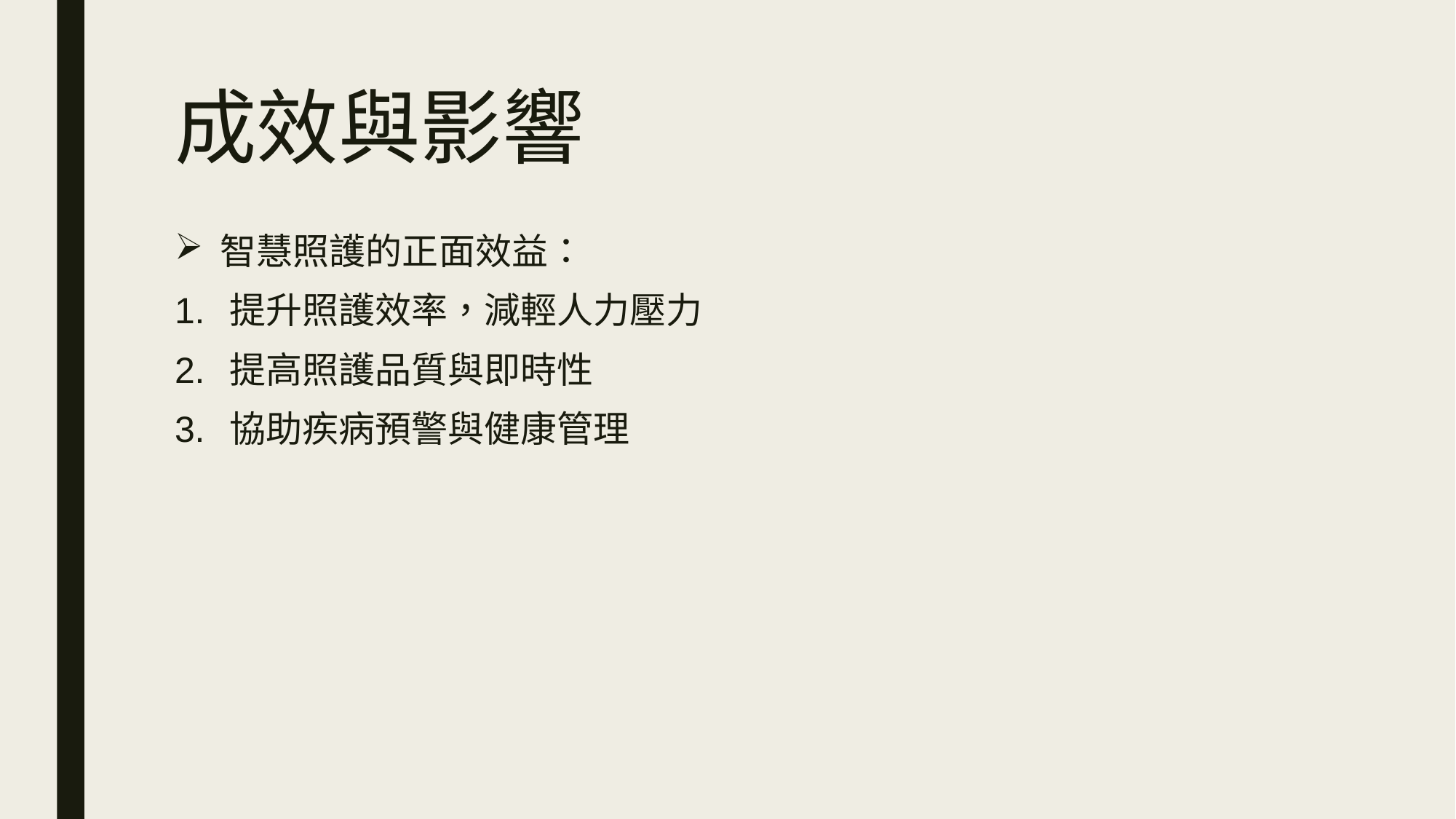

# 成效與影響
智慧照護的正面效益：
提升照護效率，減輕人力壓力
提高照護品質與即時性
協助疾病預警與健康管理